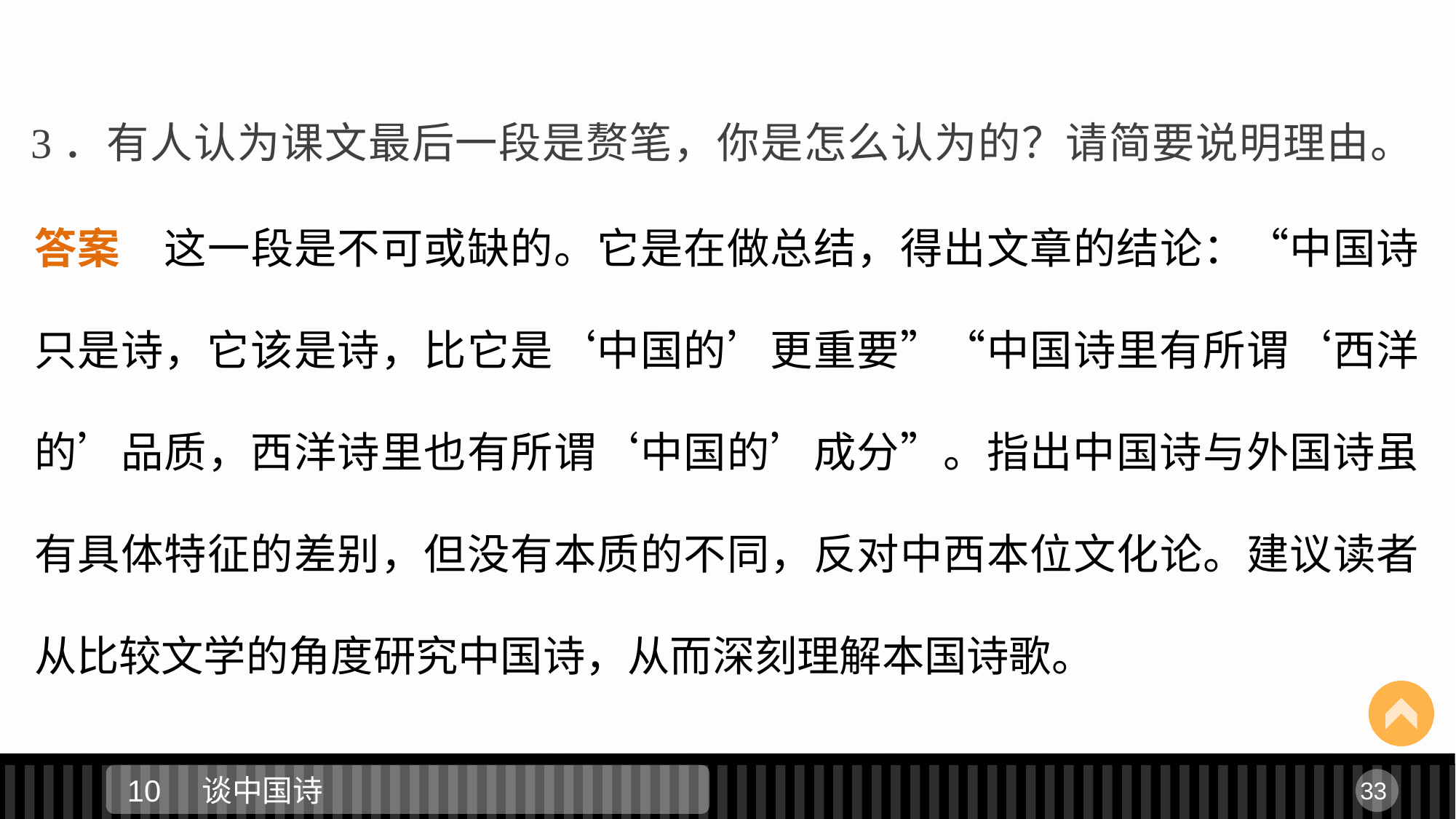

3．有人认为课文最后一段是赘笔，你是怎么认为的？请简要说明理由。
答案　这一段是不可或缺的。它是在做总结，得出文章的结论：“中国诗只是诗，它该是诗，比它是‘中国的’更重要”“中国诗里有所谓‘西洋的’品质，西洋诗里也有所谓‘中国的’成分”。指出中国诗与外国诗虽有具体特征的差别，但没有本质的不同，反对中西本位文化论。建议读者从比较文学的角度研究中国诗，从而深刻理解本国诗歌。